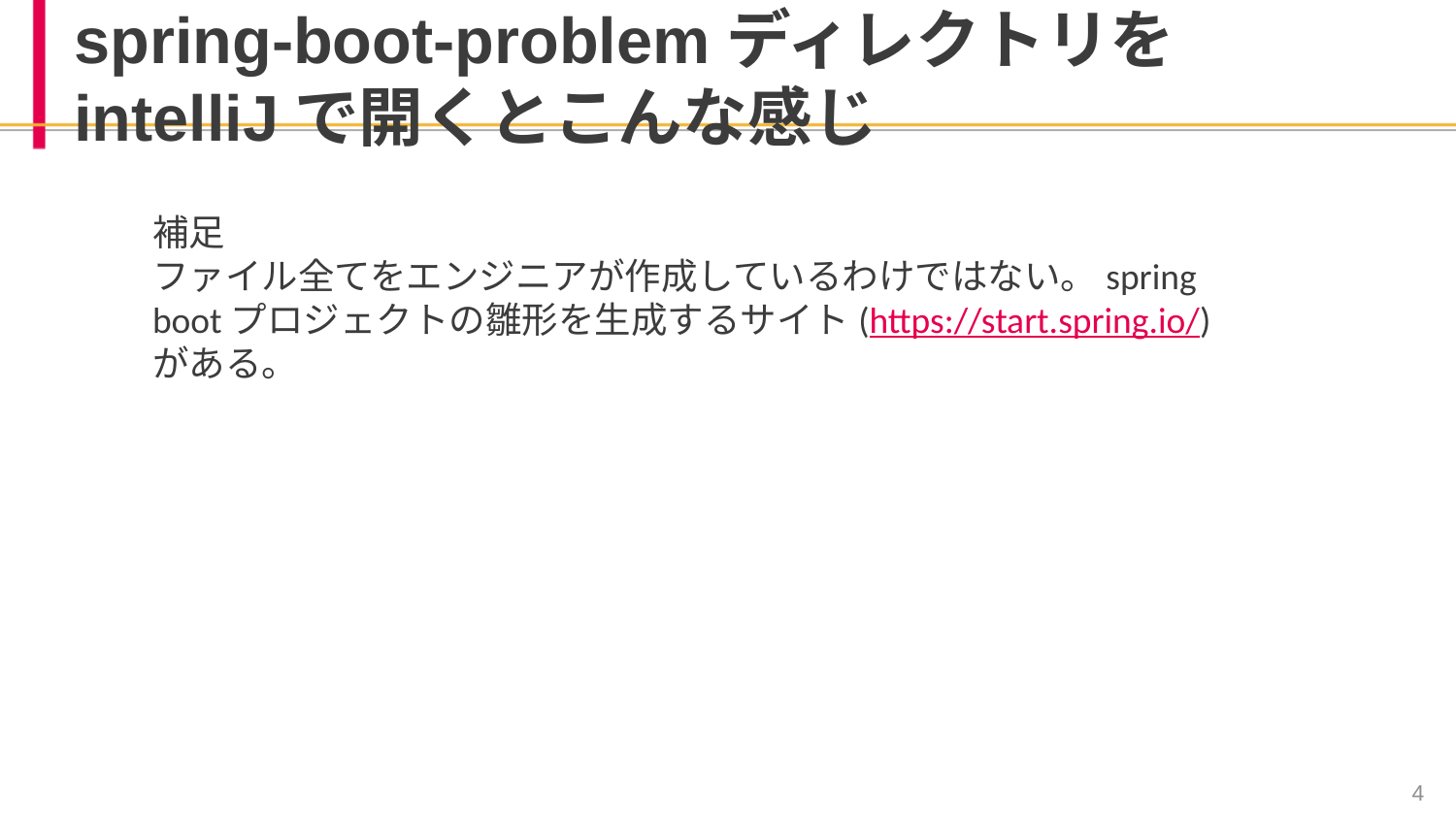

# spring-boot-problemディレクトリをintelliJで開くとこんな感じ
補足
ファイル全てをエンジニアが作成しているわけではない。spring bootプロジェクトの雛形を生成するサイト(https://start.spring.io/)がある。

4